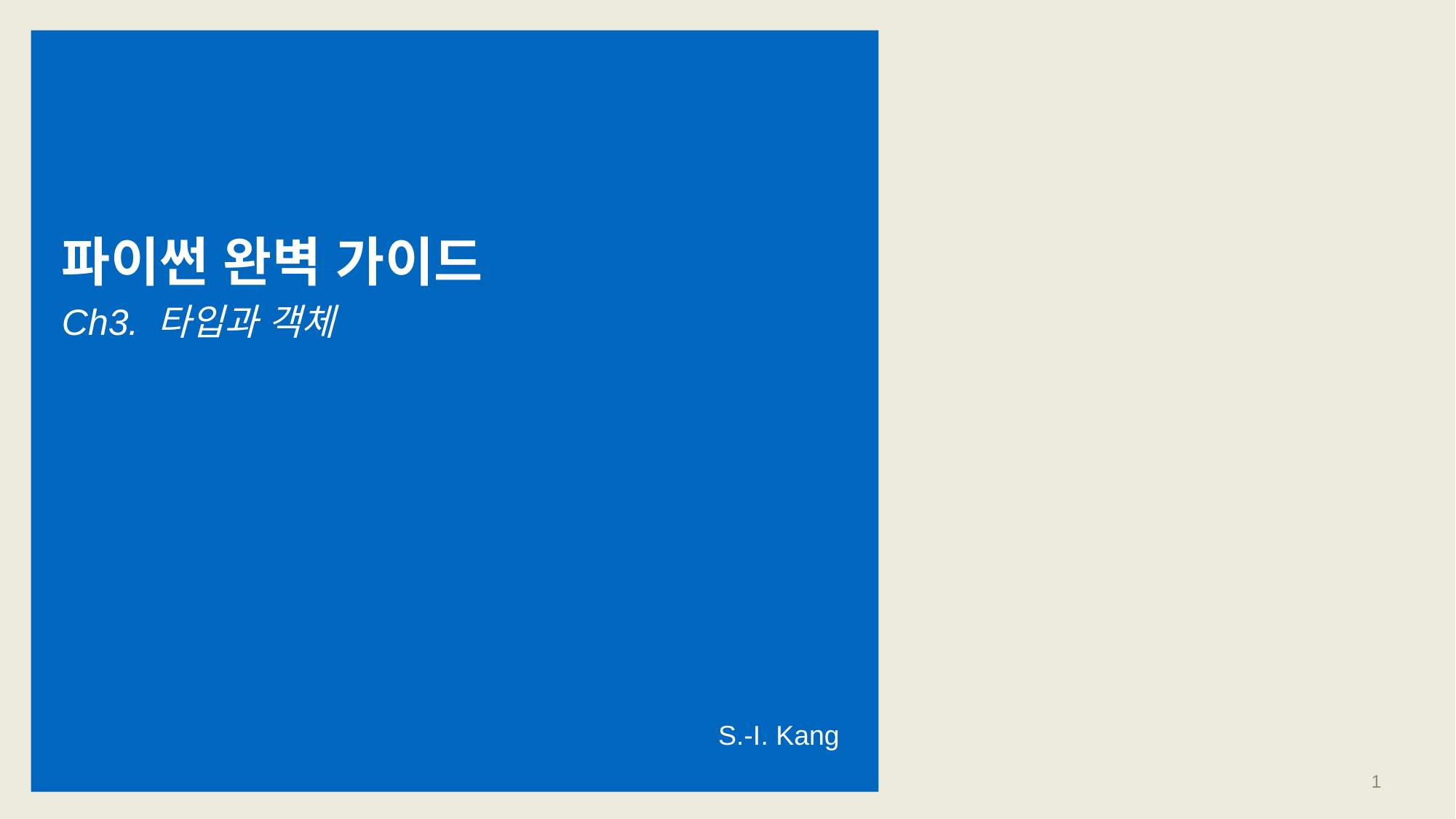

# 파이썬 완벽 가이드
Ch3. 타입과 객체
S.-I. Kang
1